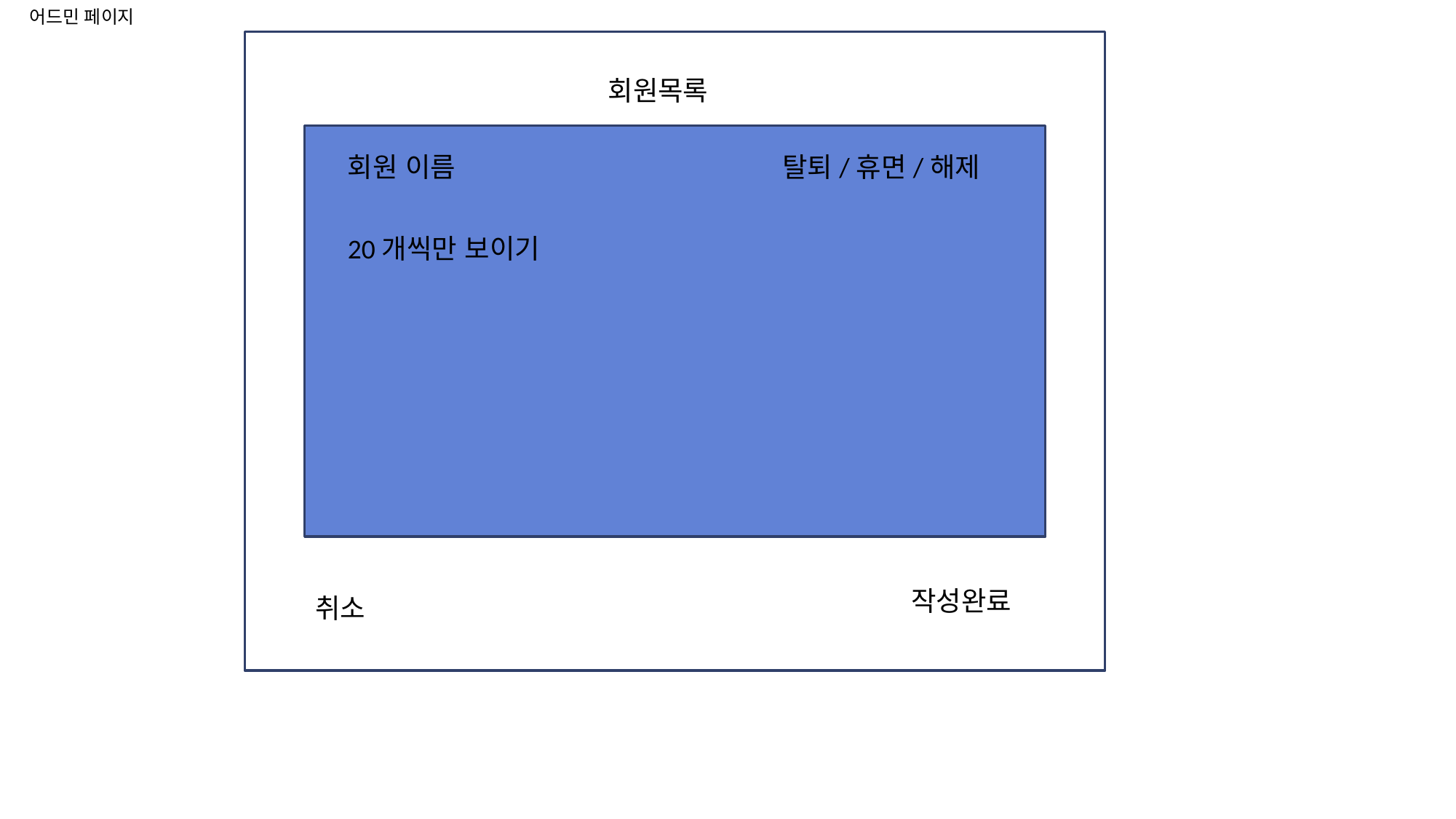

어드민 페이지

회원목록

회원 이름
탈퇴/휴면/해제
20개씩만 보이기
전송
작성완료
취소